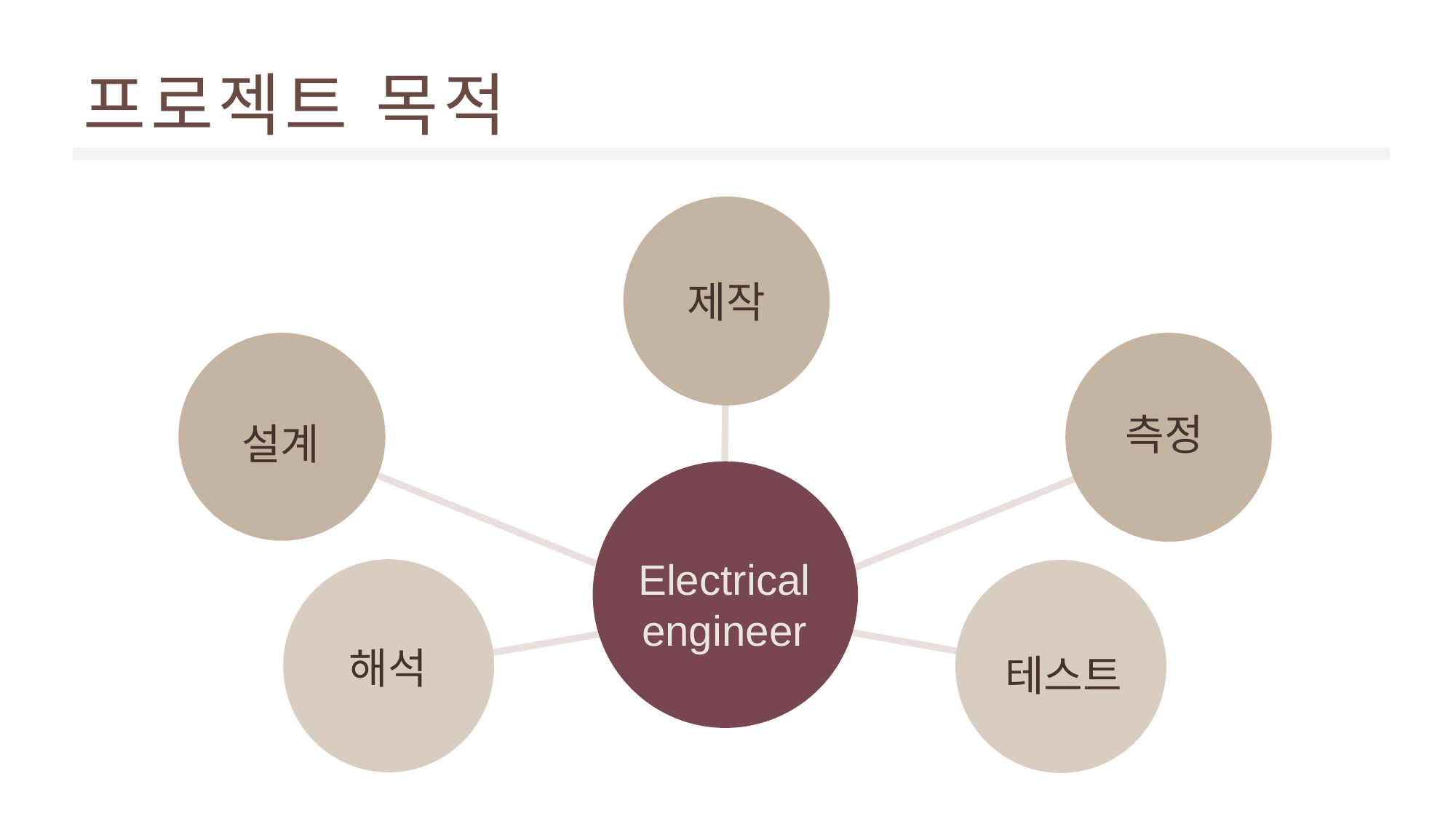

프로젝트 목적

제작

측정
설계

Electrical
engineer

테스트

해석